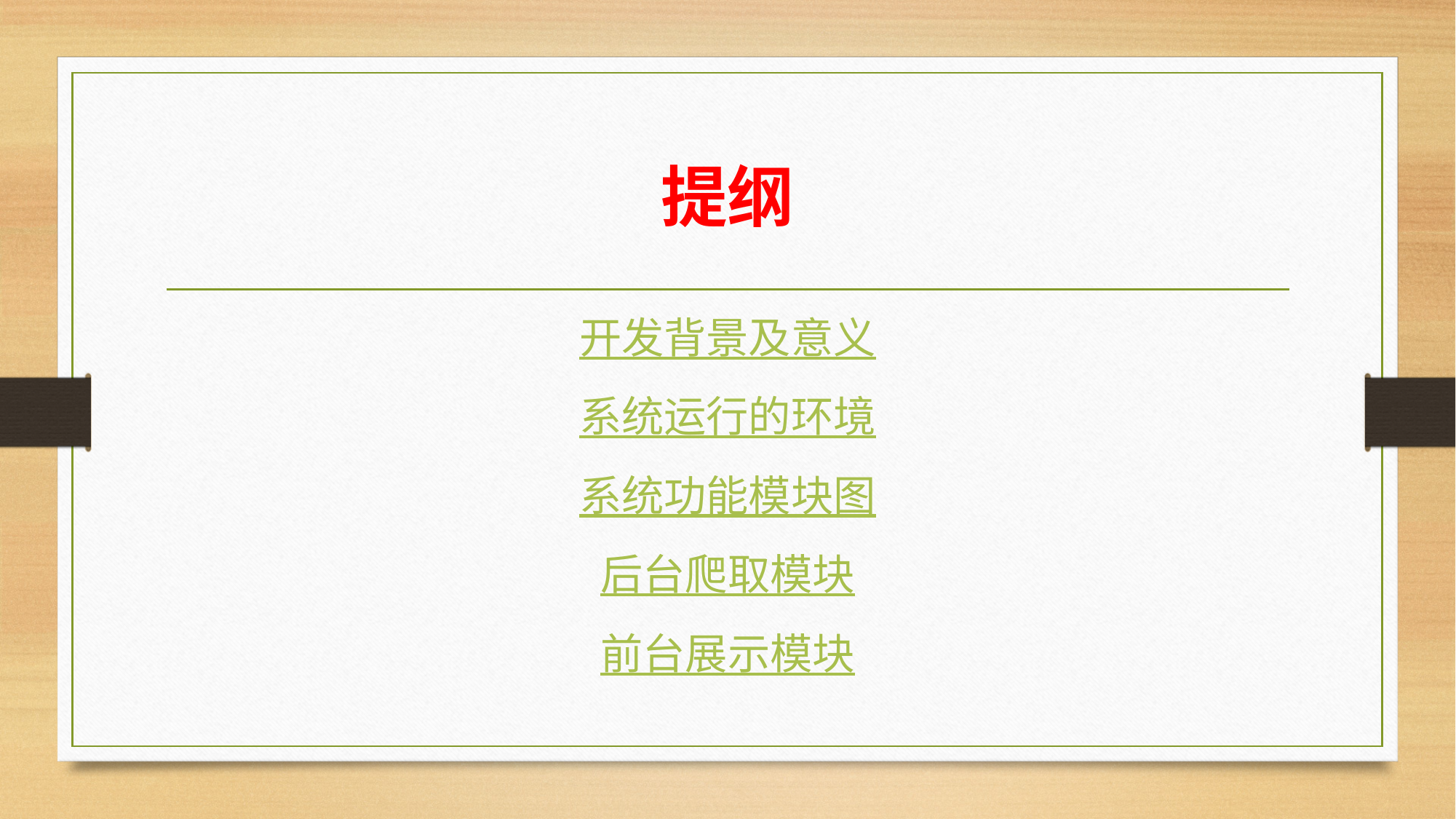

# 提纲
开发背景及意义
系统运行的环境
系统功能模块图
后台爬取模块
前台展示模块